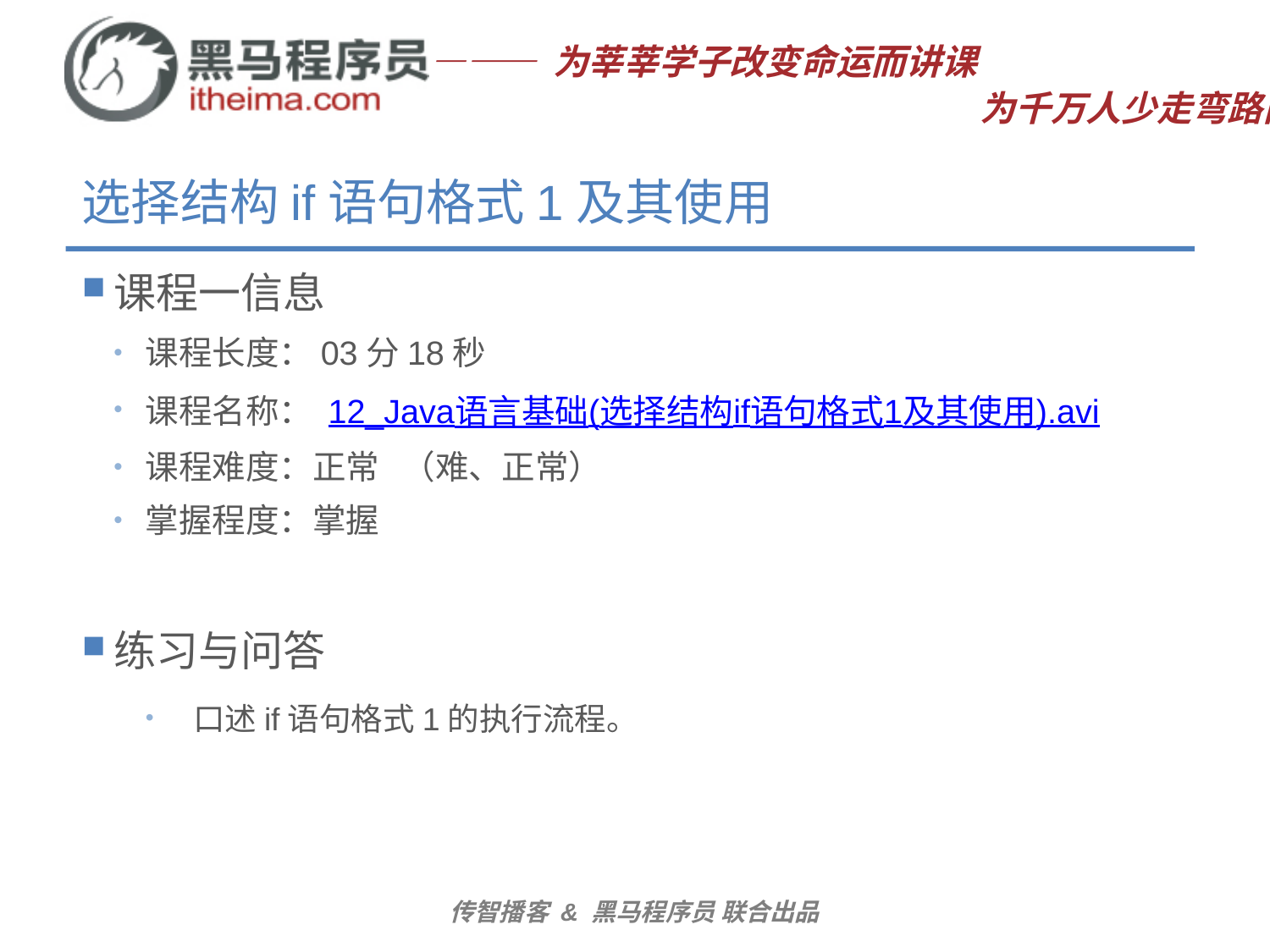

# 选择结构if语句格式1及其使用
课程一信息
课程长度：03分18秒
课程名称： 12_Java语言基础(选择结构if语句格式1及其使用).avi
课程难度：正常   （难、正常）
掌握程度：掌握

练习与问答
口述if语句格式1的执行流程。